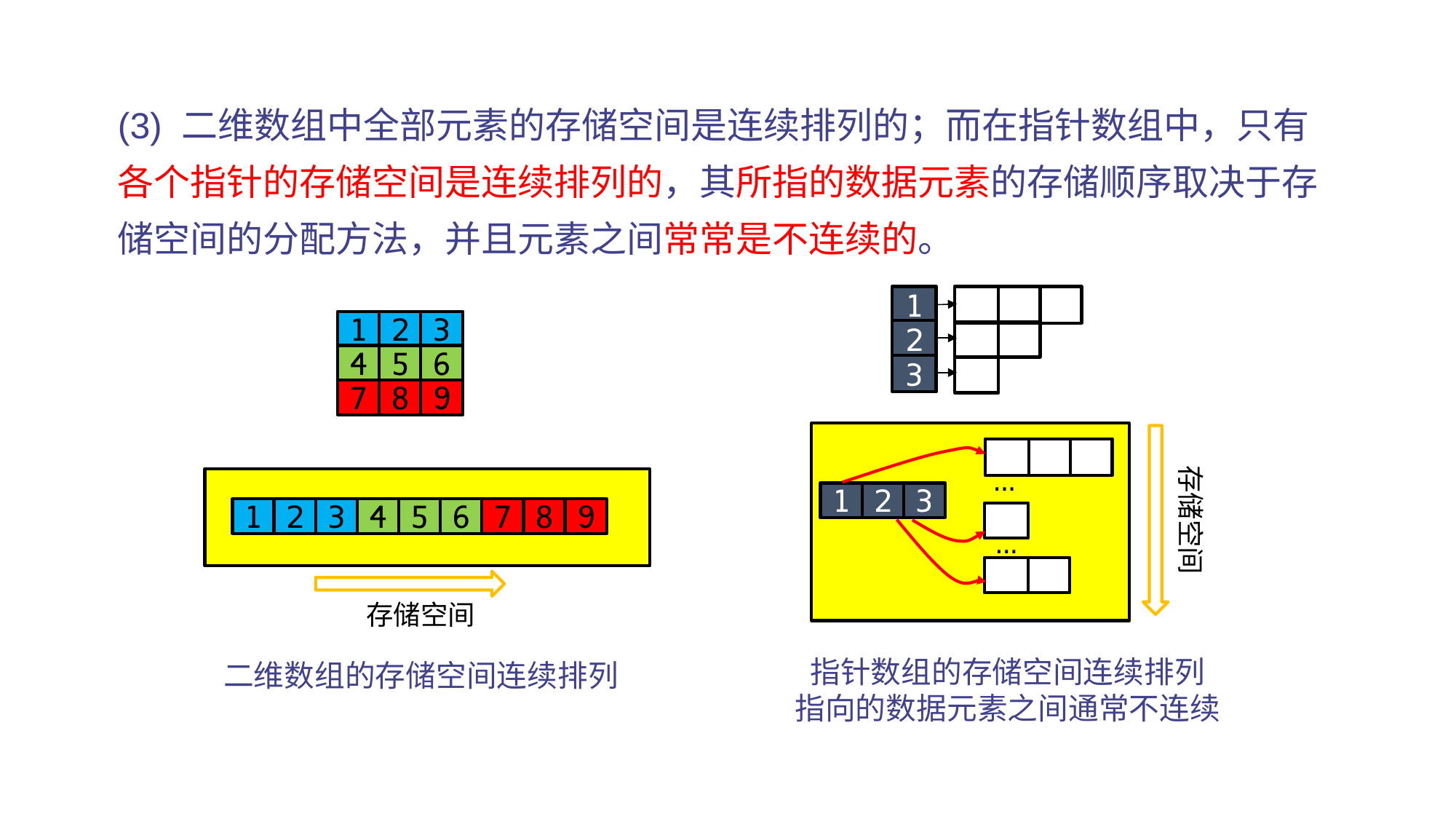

(3) 二维数组中全部元素的存储空间是连续排列的；而在指针数组中，只有各个指针的存储空间是连续排列的，其所指的数据元素的存储顺序取决于存储空间的分配方法，并且元素之间常常是不连续的。
1

1
2
3
2

4
5
6
3

7
8
9

…

1
2
3

存储空间
1
2
3
4
5
6
7
8
9

…

存储空间
指针数组的存储空间连续排列
指向的数据元素之间通常不连续
二维数组的存储空间连续排列